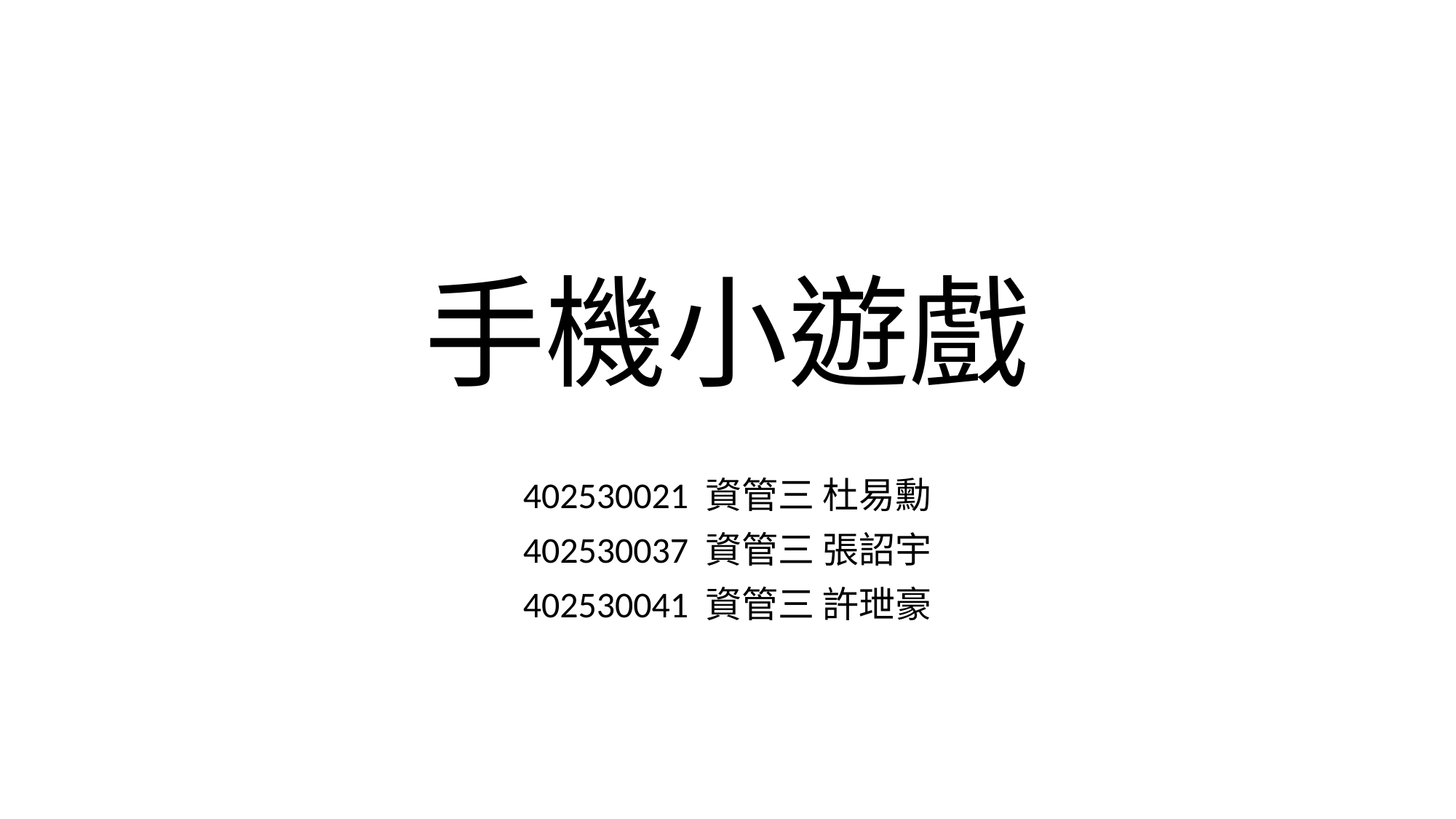

# 手機小遊戲
402530021 資管三 杜易勳
402530037 資管三 張詔宇
402530041 資管三 許玴豪